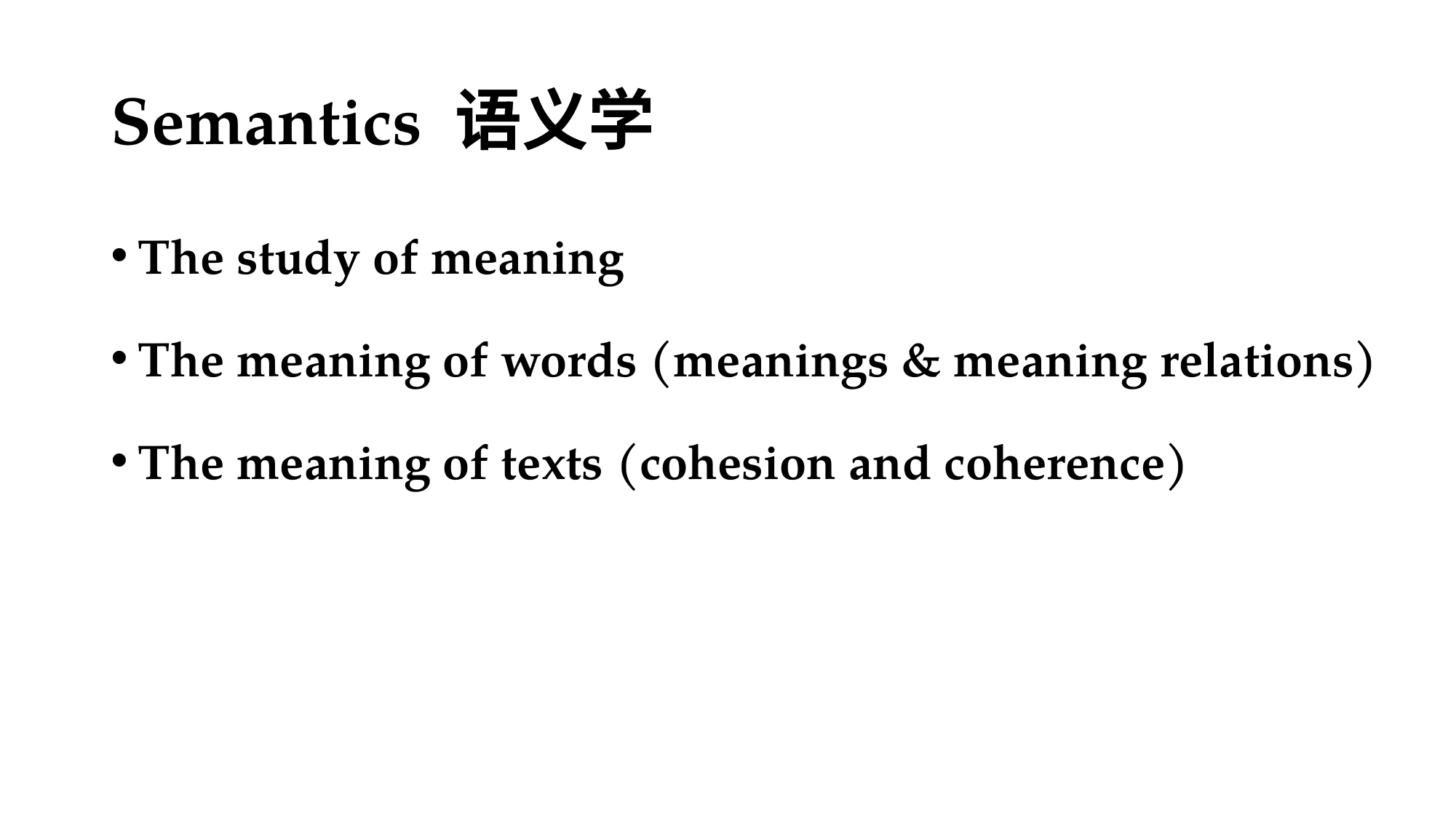

# Semantics 语义学
The study of meaning
The meaning of words (meanings & meaning relations)
The meaning of texts (cohesion and coherence)